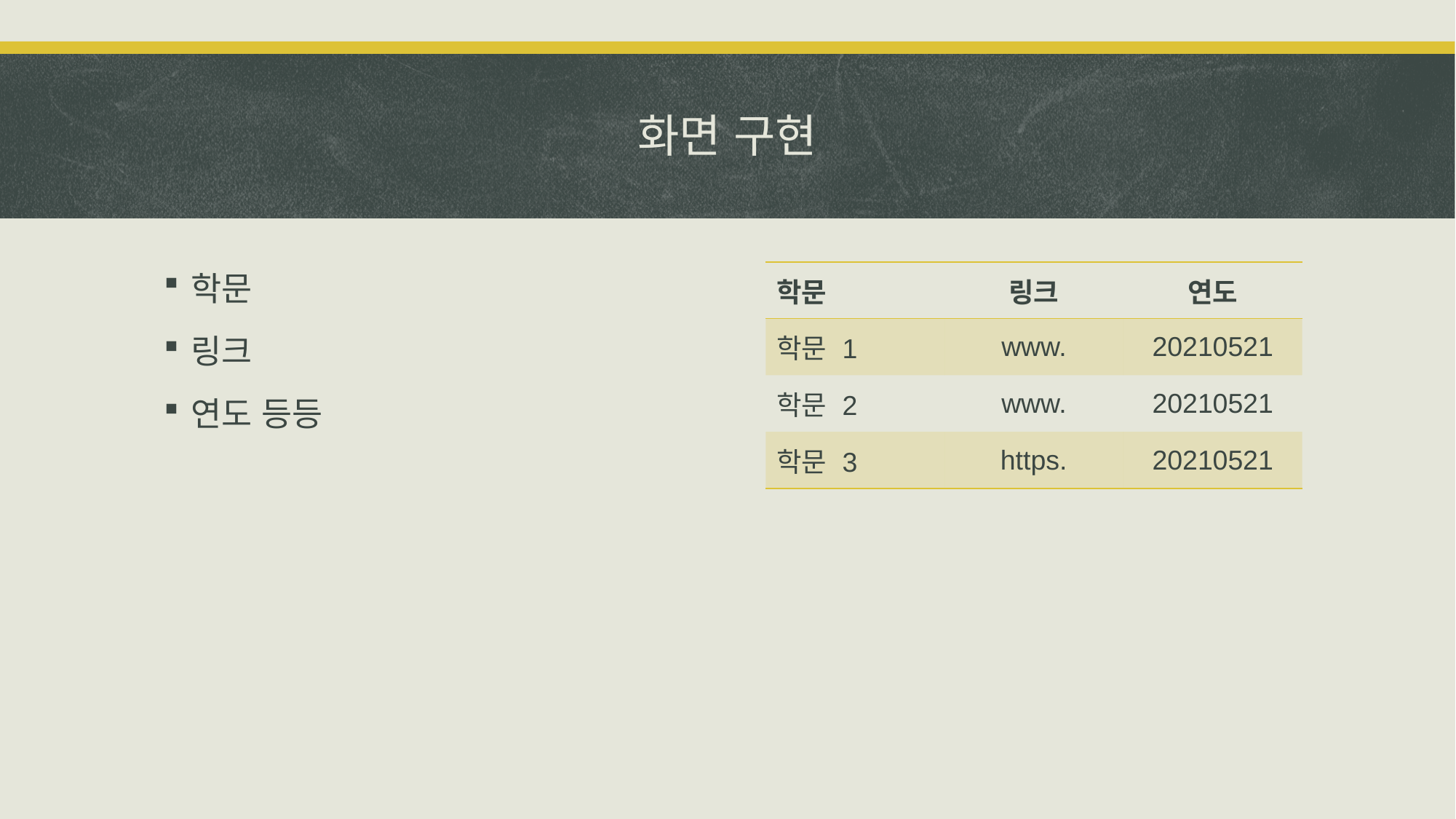

# 화면 구현
| 학문 | 링크 | 연도 |
| --- | --- | --- |
| 학문 1 | www. | 20210521 |
| 학문 2 | www. | 20210521 |
| 학문 3 | https. | 20210521 |
학문
링크
연도 등등